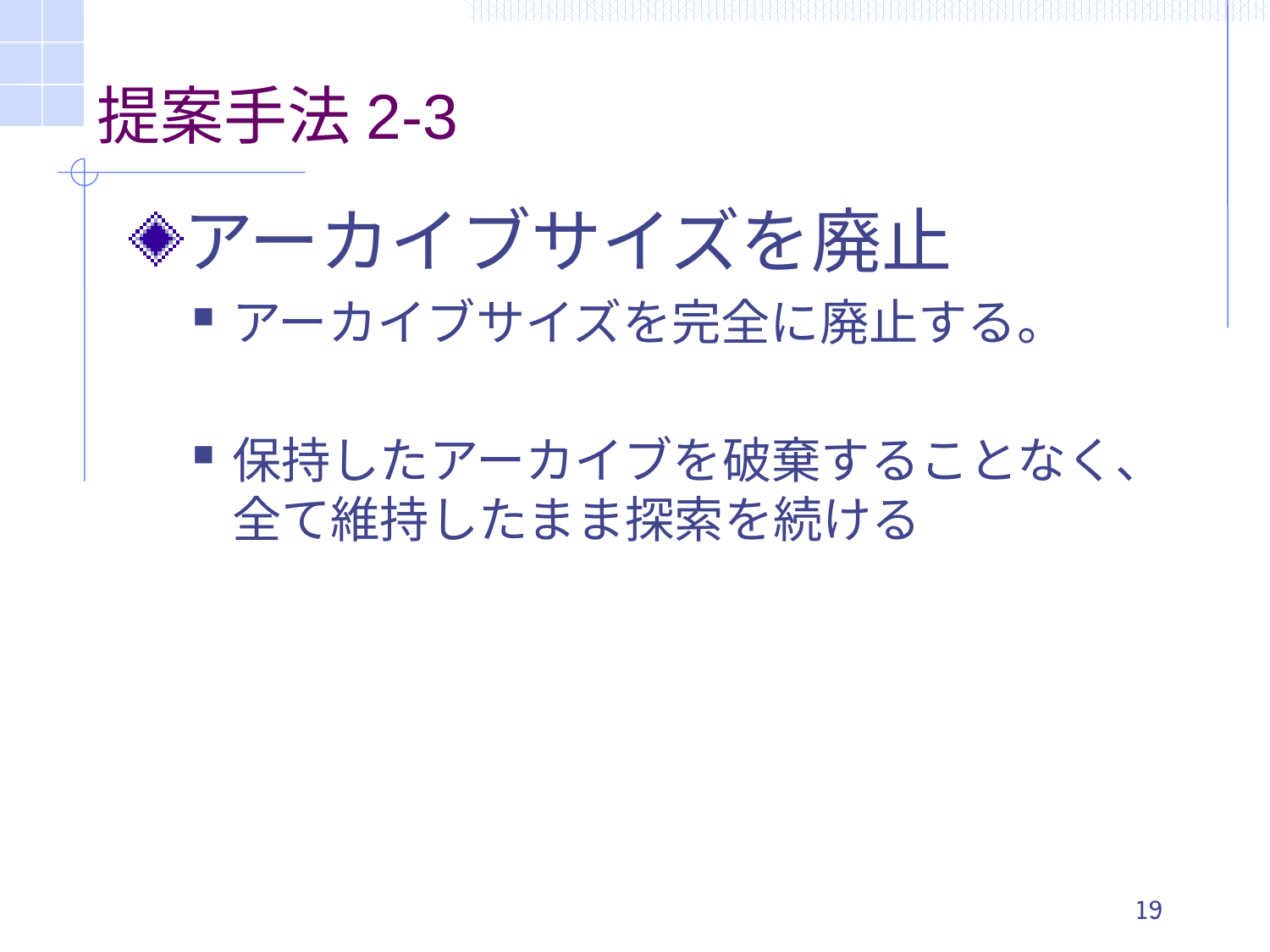

# 提案手法2-3
アーカイブサイズを廃止
アーカイブサイズを完全に廃止する。

保持したアーカイブを破棄することなく、全て維持したまま探索を続ける

19